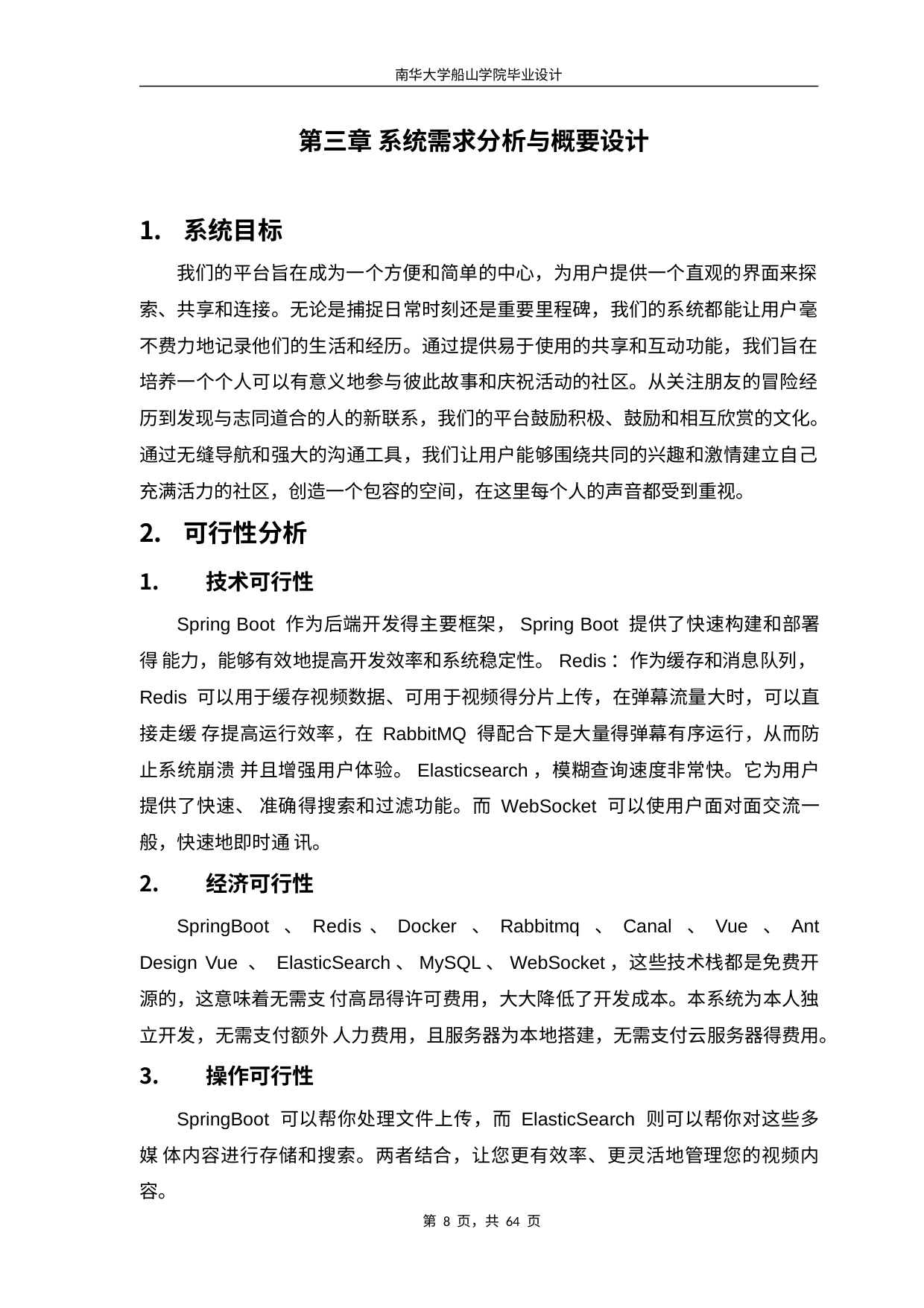

南华大学船山学院毕业设计

第三章 系统需求分析与概要设计
系统目标
我们的平台旨在成为一个方便和简单的中心，为用户提供一个直观的界面来探 索、共享和连接。无论是捕捉日常时刻还是重要里程碑，我们的系统都能让用户毫 不费力地记录他们的生活和经历。通过提供易于使用的共享和互动功能，我们旨在 培养一个个人可以有意义地参与彼此故事和庆祝活动的社区。从关注朋友的冒险经 历到发现与志同道合的人的新联系，我们的平台鼓励积极、鼓励和相互欣赏的文化。 通过无缝导航和强大的沟通工具，我们让用户能够围绕共同的兴趣和激情建立自己 充满活力的社区，创造一个包容的空间，在这里每个人的声音都受到重视。
可行性分析
技术可行性
Spring Boot 作为后端开发得主要框架，Spring Boot 提供了快速构建和部署得 能力，能够有效地提高开发效率和系统稳定性。Redis：作为缓存和消息队列，Redis 可以用于缓存视频数据、可用于视频得分片上传，在弹幕流量大时，可以直接走缓 存提高运行效率，在 RabbitMQ 得配合下是大量得弹幕有序运行，从而防止系统崩溃 并且增强用户体验。Elasticsearch，模糊查询速度非常快。它为用户提供了快速、 准确得搜索和过滤功能。而 WebSocket 可以使用户面对面交流一般，快速地即时通 讯。

经济可行性
SpringBoot 、Redis、Docker 、Rabbitmq 、Canal 、Vue 、Ant Design Vue 、 ElasticSearch、MySQL、WebSocket，这些技术栈都是免费开源的，这意味着无需支 付高昂得许可费用，大大降低了开发成本。本系统为本人独立开发，无需支付额外 人力费用，且服务器为本地搭建，无需支付云服务器得费用。

操作可行性
SpringBoot 可以帮你处理文件上传，而 ElasticSearch 则可以帮你对这些多媒 体内容进行存储和搜索。两者结合，让您更有效率、更灵活地管理您的视频内容。
第 8 页，共 64 页